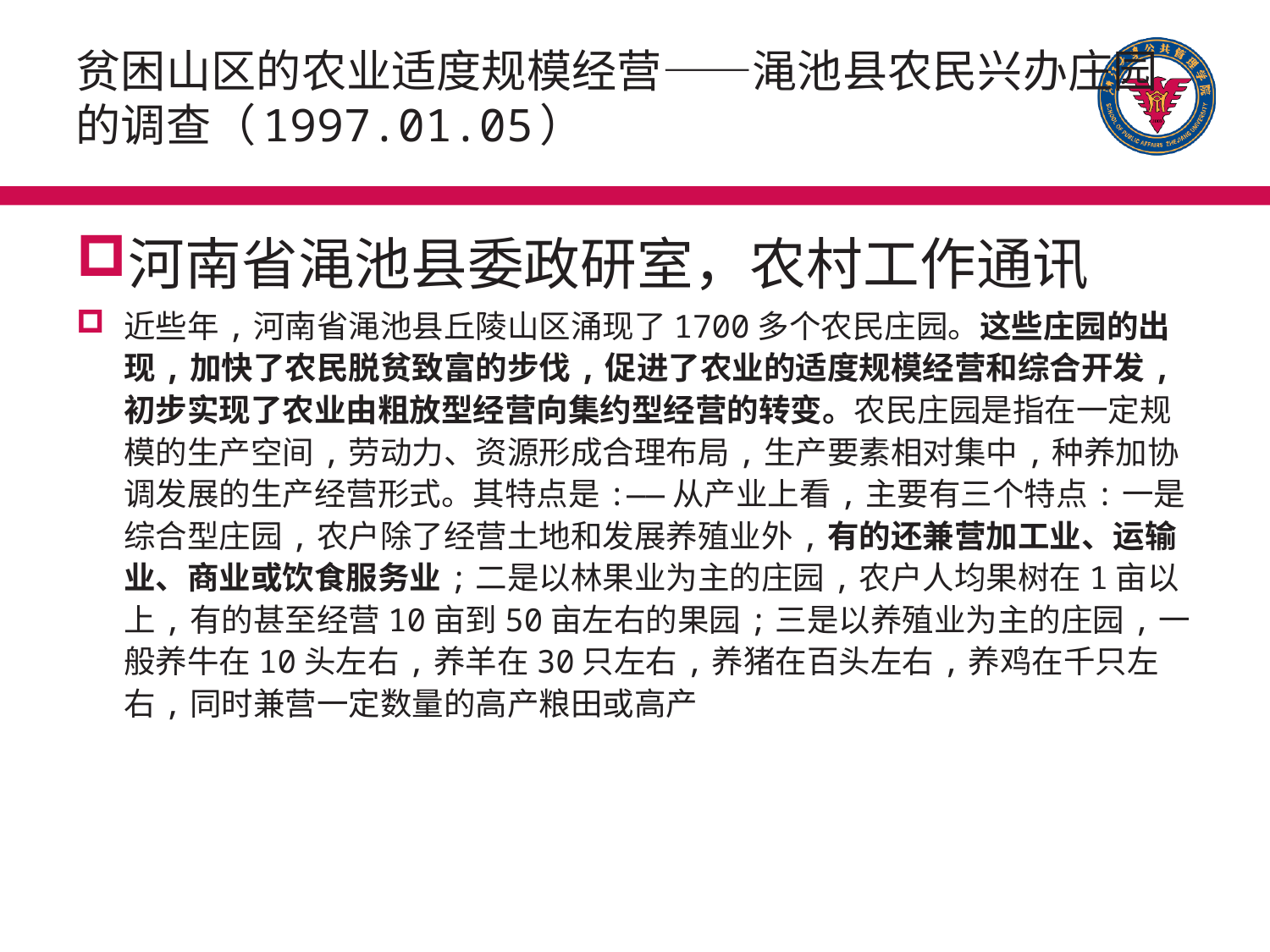

# 贫困山区的农业适度规模经营——渑池县农民兴办庄园的调查（1997.01.05）
河南省渑池县委政研室，农村工作通讯
近些年,河南省渑池县丘陵山区涌现了1700多个农民庄园。这些庄园的出现,加快了农民脱贫致富的步伐,促进了农业的适度规模经营和综合开发,初步实现了农业由粗放型经营向集约型经营的转变。农民庄园是指在一定规模的生产空间,劳动力、资源形成合理布局,生产要素相对集中,种养加协调发展的生产经营形式。其特点是:——从产业上看,主要有三个特点:一是综合型庄园,农户除了经营土地和发展养殖业外,有的还兼营加工业、运输业、商业或饮食服务业;二是以林果业为主的庄园,农户人均果树在1亩以上,有的甚至经营10亩到50亩左右的果园;三是以养殖业为主的庄园,一般养牛在10头左右,养羊在30只左右,养猪在百头左右,养鸡在千只左右,同时兼营一定数量的高产粮田或高产